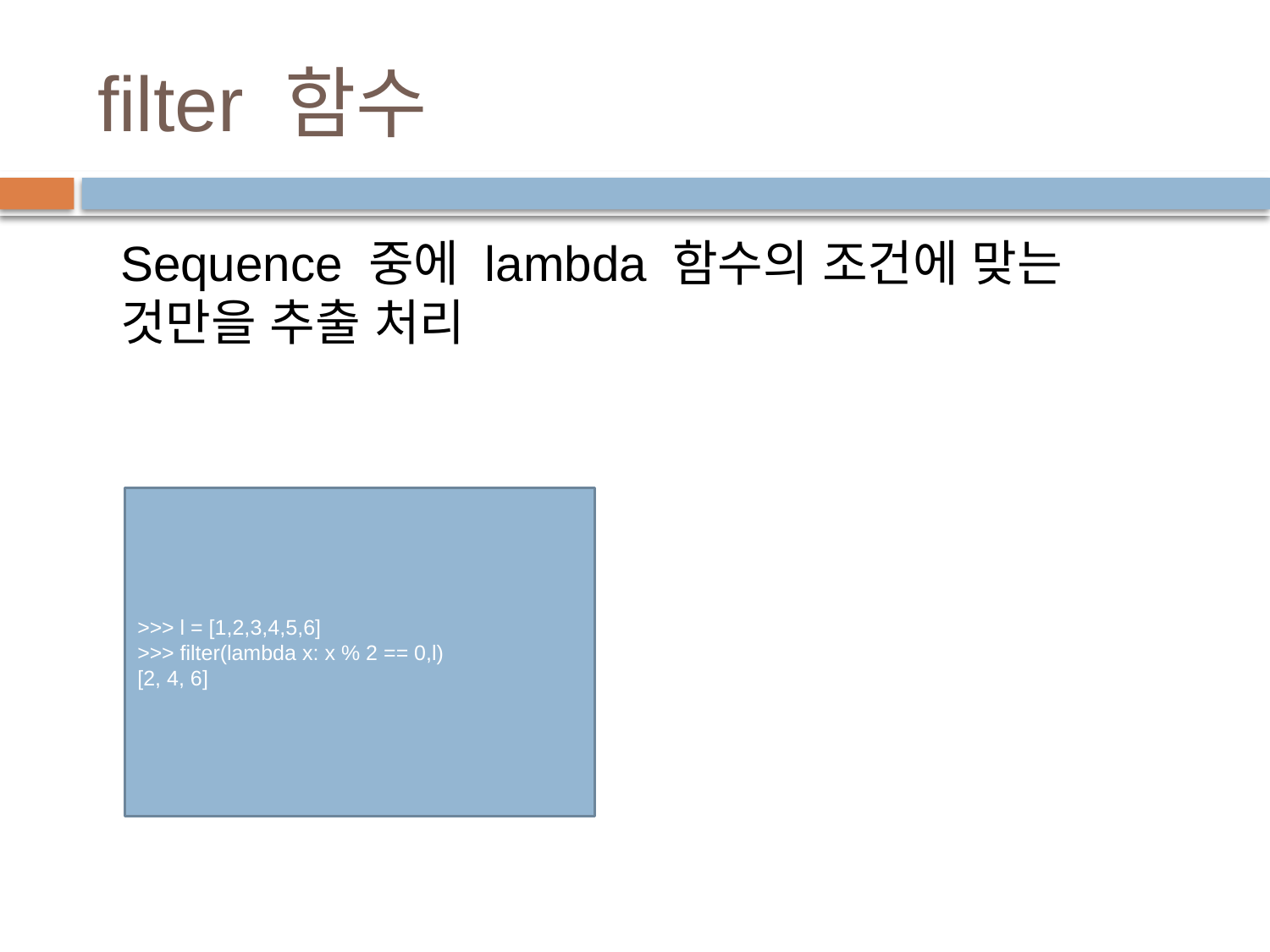

# filter 함수
Sequence 중에 lambda 함수의 조건에 맞는 것만을 추출 처리
>>> l = [1,2,3,4,5,6]
>>> filter(lambda x: x % 2 == 0,l)
[2, 4, 6]